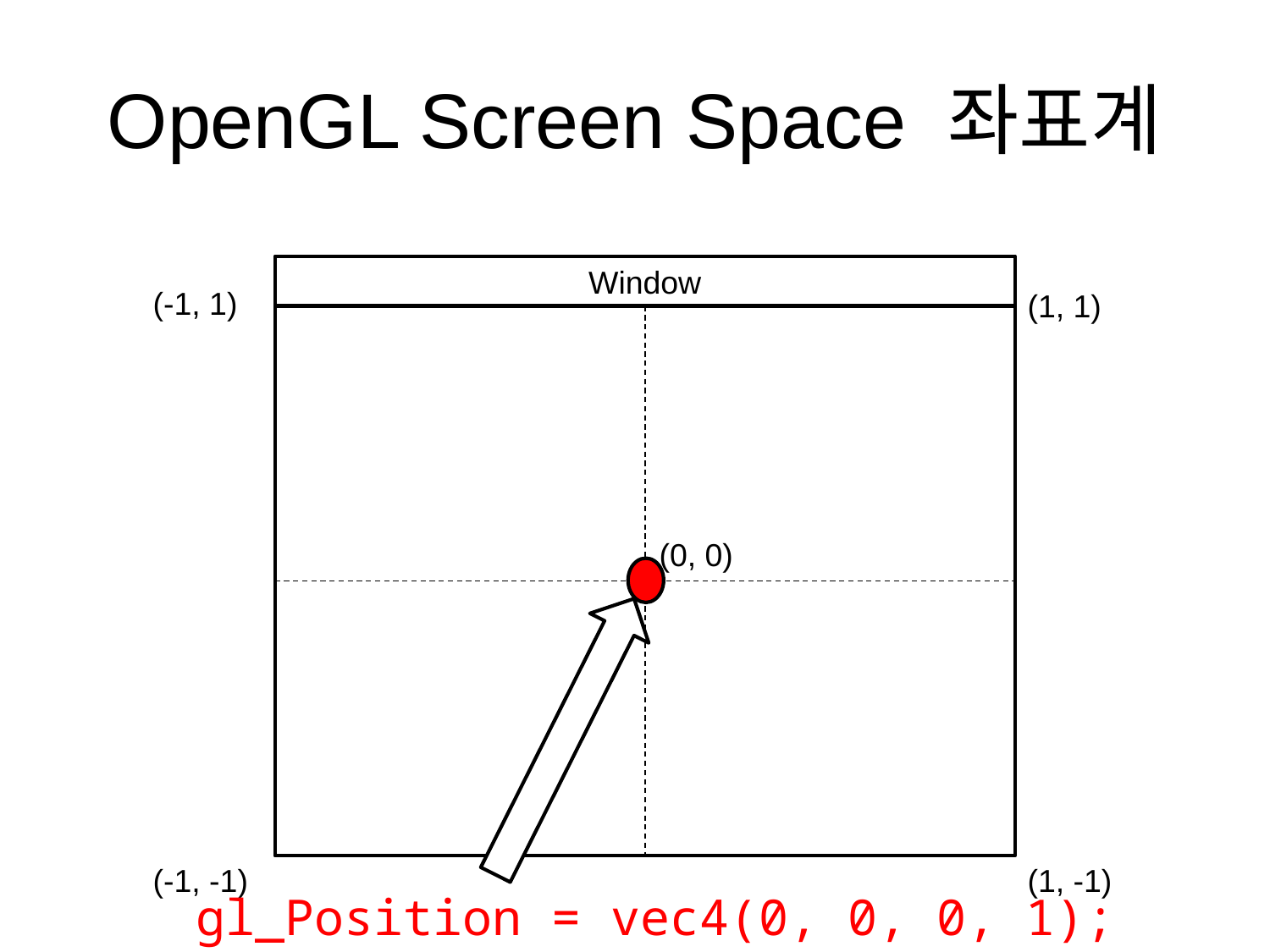

# OpenGL Screen Space 좌표계
Window
(-1, 1)
(1, 1)

(0, 0)

(-1, -1)
(1, -1)
gl_Position = vec4(0, 0, 0, 1);